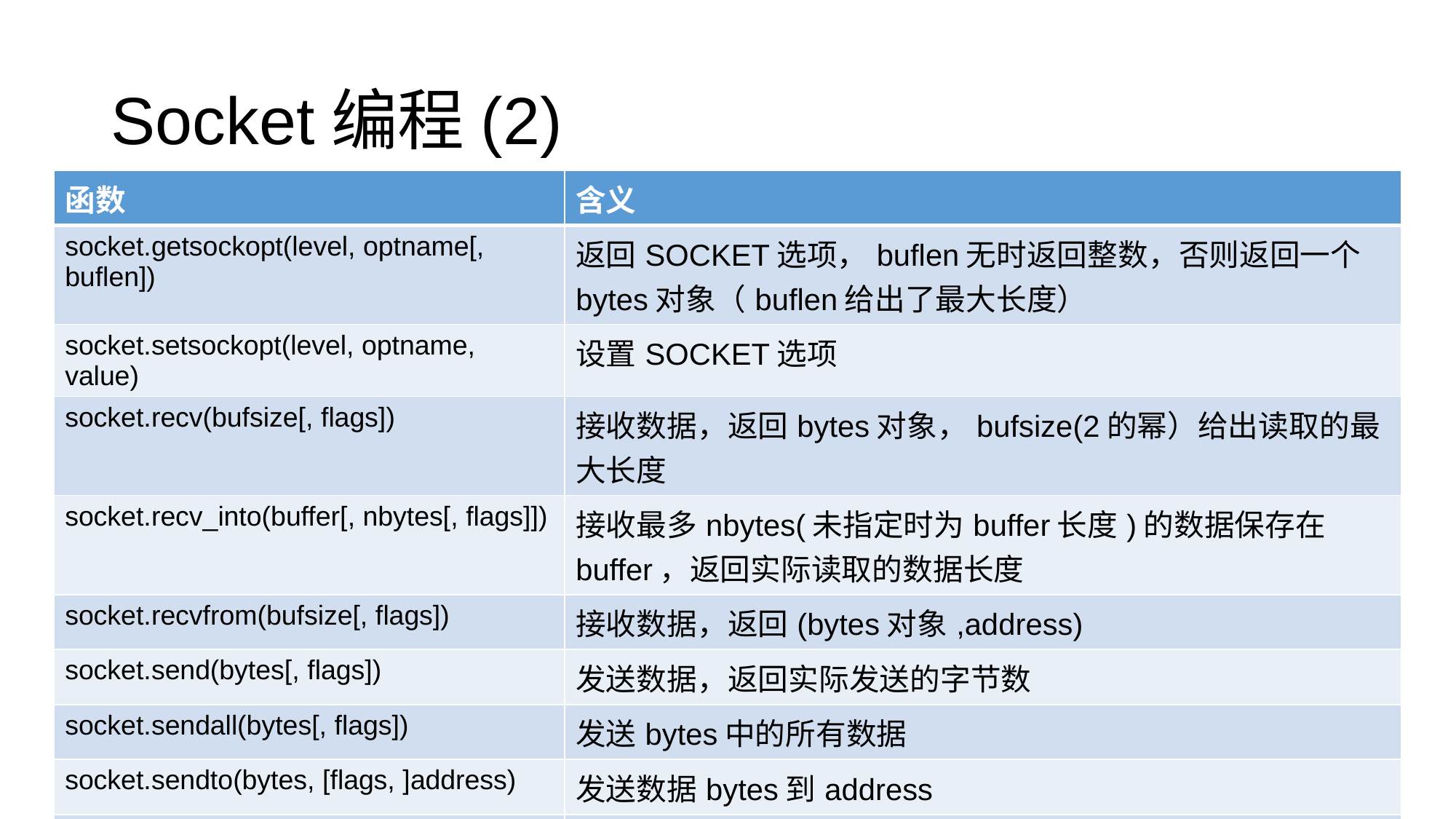

# Socket编程(2)
| 函数 | 含义 |
| --- | --- |
| socket.getsockopt(level, optname[, buflen]) | 返回SOCKET选项，buflen无时返回整数，否则返回一个bytes对象（buflen给出了最大长度） |
| socket.setsockopt(level, optname, value) | 设置SOCKET选项 |
| socket.recv(bufsize[, flags]) | 接收数据，返回bytes对象，bufsize(2的幂）给出读取的最大长度 |
| socket.recv\_into(buffer[, nbytes[, flags]]) | 接收最多nbytes(未指定时为buffer长度)的数据保存在buffer，返回实际读取的数据长度 |
| socket.recvfrom(bufsize[, flags]) | 接收数据，返回(bytes对象,address) |
| socket.send(bytes[, flags]) | 发送数据，返回实际发送的字节数 |
| socket.sendall(bytes[, flags]) | 发送bytes中的所有数据 |
| socket.sendto(bytes, [flags, ]address) | 发送数据bytes到address |
| ntohs(num),ntohl(num),htons(num),htonl(num) | 16bit/32比特整数的网络字节与主机字节之间的转换 |